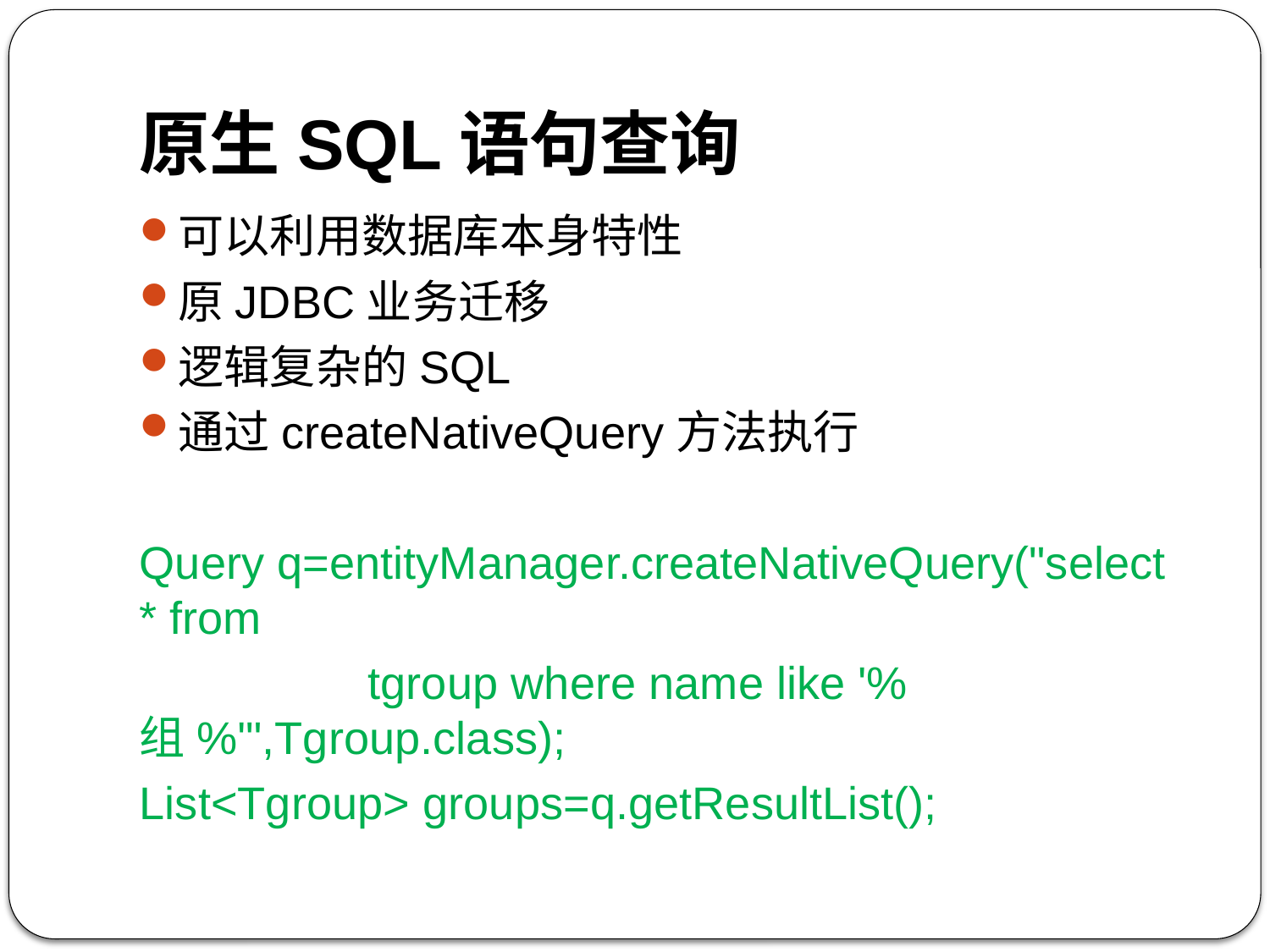

# 原生SQL语句查询
可以利用数据库本身特性
原JDBC业务迁移
逻辑复杂的SQL
通过createNativeQuery方法执行

Query q=entityManager.createNativeQuery("select * from
                  tgroup where name like '%组%'",Tgroup.class);
List<Tgroup> groups=q.getResultList();